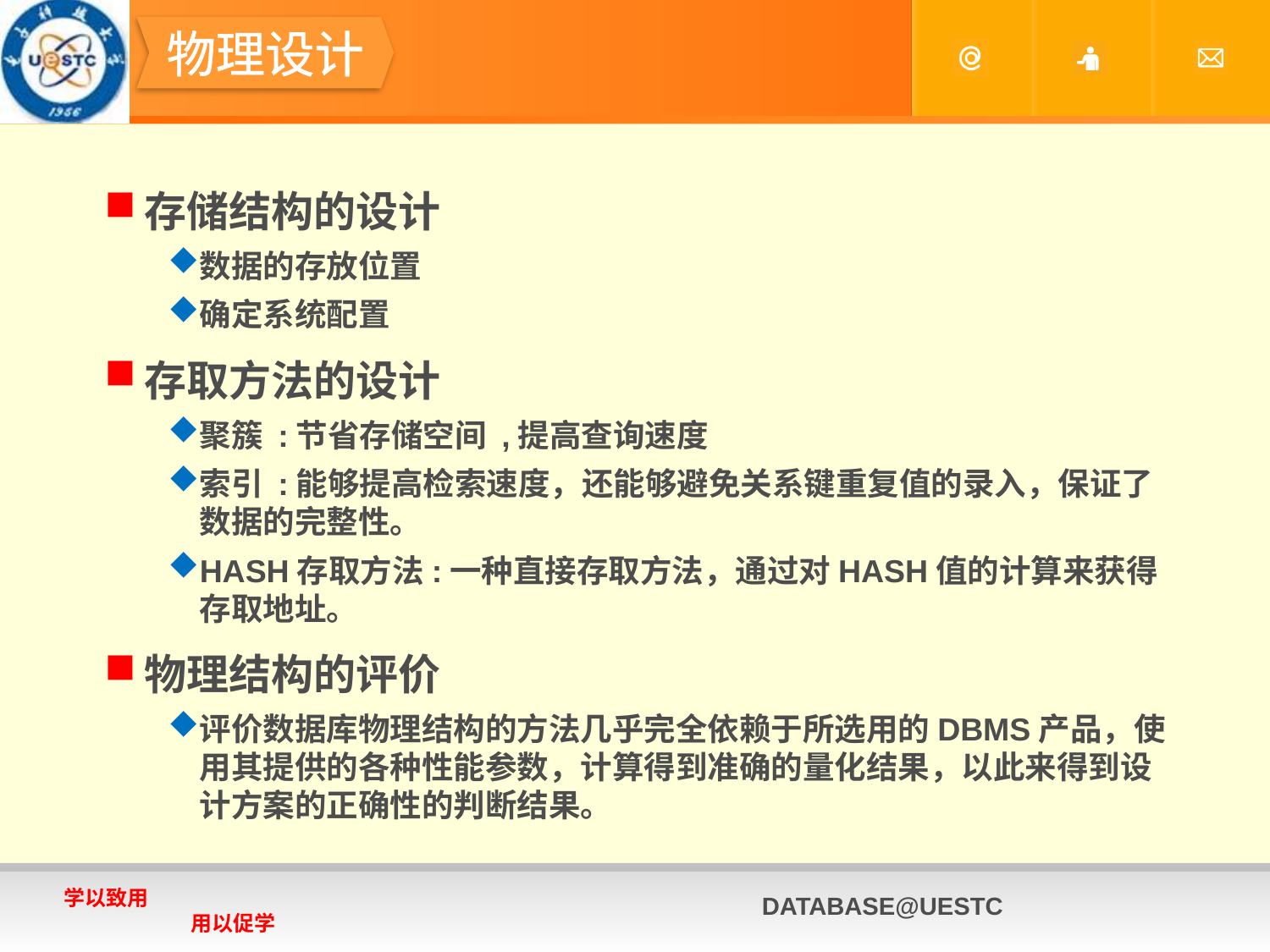

#
物理设计
存储结构的设计
数据的存放位置
确定系统配置
存取方法的设计
聚簇 :节省存储空间 ,提高查询速度
索引 :能够提高检索速度，还能够避免关系键重复值的录入，保证了数据的完整性。
HASH存取方法:一种直接存取方法，通过对HASH值的计算来获得存取地址。
物理结构的评价
评价数据库物理结构的方法几乎完全依赖于所选用的DBMS产品，使用其提供的各种性能参数，计算得到准确的量化结果，以此来得到设计方案的正确性的判断结果。